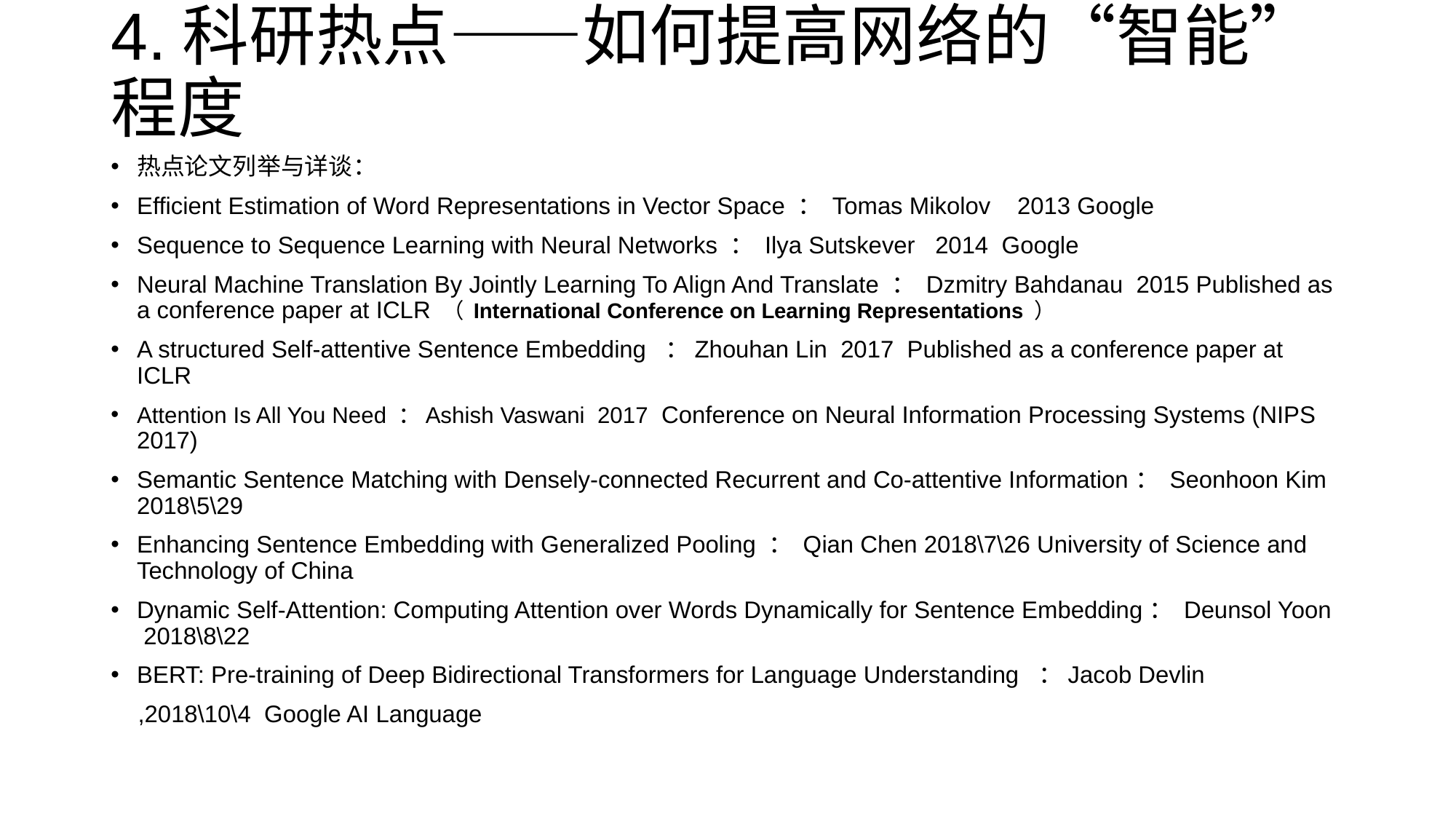

# 4.科研热点——如何提高网络的“智能”程度
热点论文列举与详谈：
Efficient Estimation of Word Representations in Vector Space ： Tomas Mikolov    2013 Google
Sequence to Sequence Learning with Neural Networks ： Ilya Sutskever   2014  Google
Neural Machine Translation By Jointly Learning To Align And Translate ： Dzmitry Bahdanau  2015 Published as a conference paper at ICLR （ International Conference on Learning Representations ）
A structured Self-attentive Sentence Embedding  ：Zhouhan Lin  2017  Published as a conference paper at ICLR
Attention Is All You Need ：Ashish Vaswani  2017  Conference on Neural Information Processing Systems (NIPS 2017)
Semantic Sentence Matching with Densely-connected Recurrent and Co-attentive Information： Seonhoon Kim  2018\5\29
Enhancing Sentence Embedding with Generalized Pooling ： Qian Chen 2018\7\26 University of Science and Technology of China
Dynamic Self-Attention: Computing Attention over Words Dynamically for Sentence Embedding： Deunsol Yoon   2018\8\22
BERT: Pre-training of Deep Bidirectional Transformers for Language Understanding  ：Jacob Devlin
    ,2018\10\4  Google AI Language